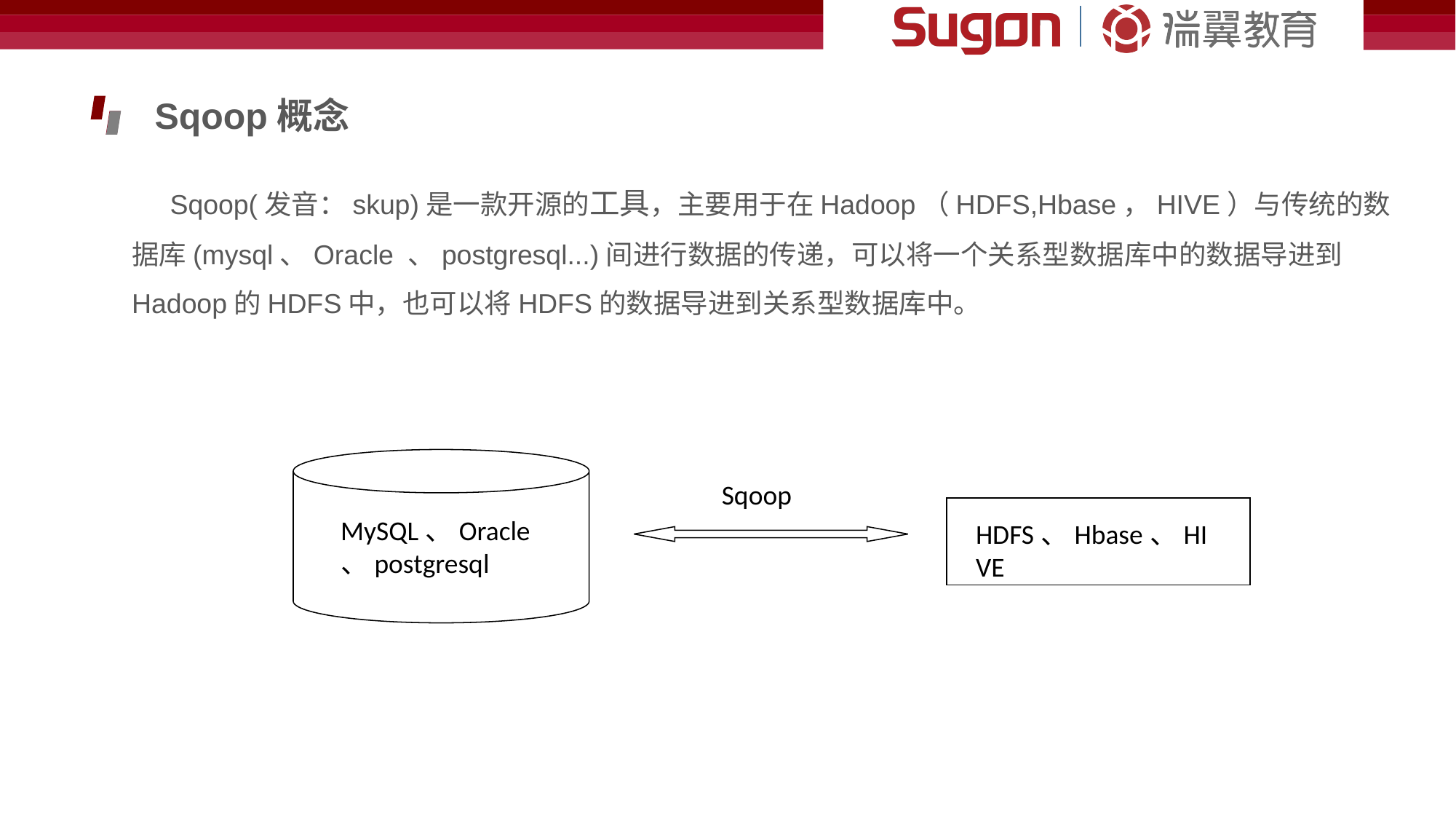

Sqoop概念

     Sqoop(发音：skup)是一款开源的工具，主要用于在Hadoop（HDFS,Hbase，HIVE）与传统的数据库(mysql、Oracle 、postgresql...)间进行数据的传递，可以将一个关系型数据库中的数据导进到Hadoop的HDFS中，也可以将HDFS的数据导进到关系型数据库中。

MySQL、Oracle 、postgresql

Sqoop

HDFS、Hbase、HIVE